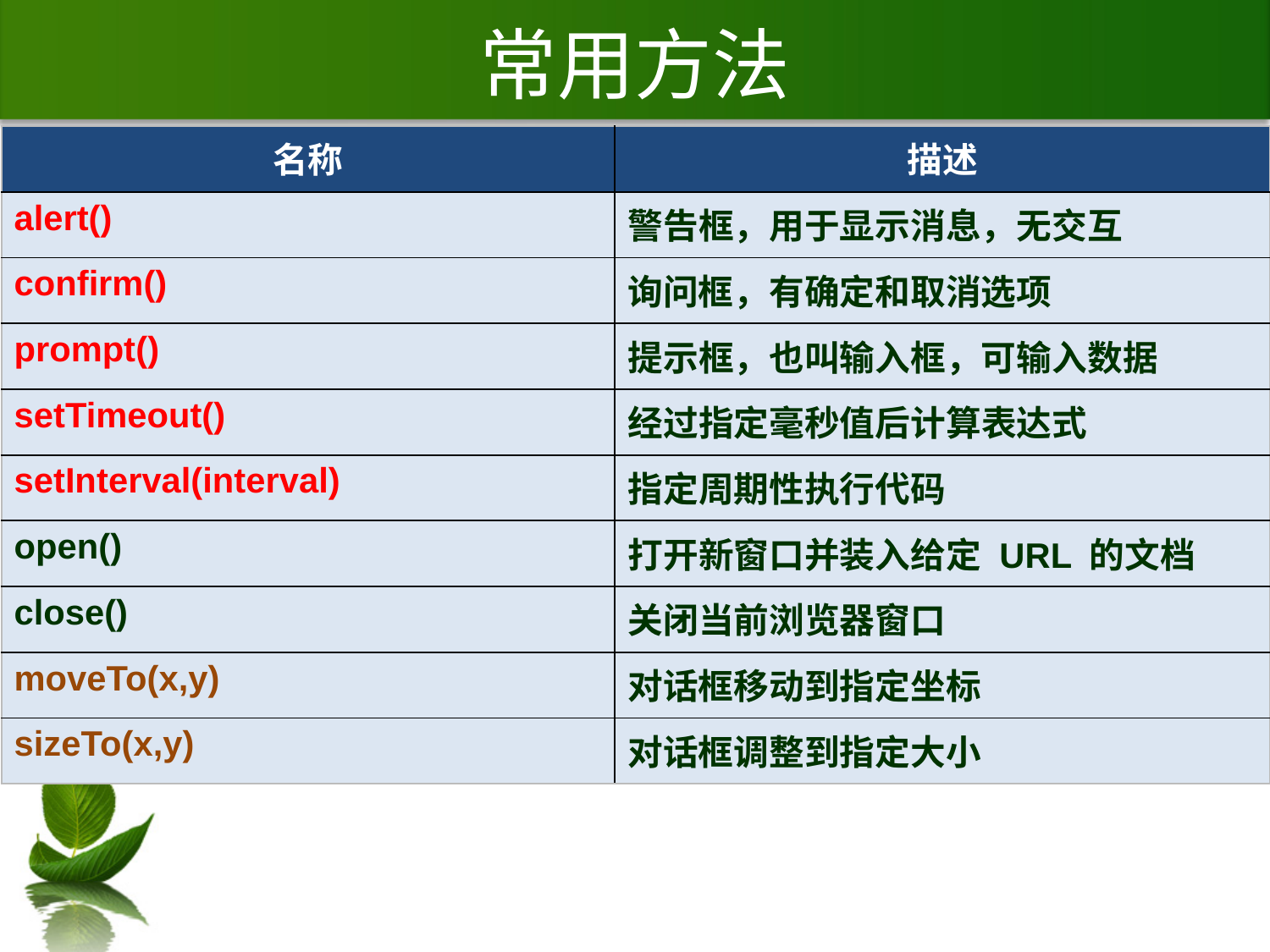

# 常用方法
| 名称 | 描述 |
| --- | --- |
| alert() | 警告框，用于显示消息，无交互 |
| confirm() | 询问框，有确定和取消选项 |
| prompt() | 提示框，也叫输入框，可输入数据 |
| setTimeout() | 经过指定毫秒值后计算表达式 |
| setInterval(interval) | 指定周期性执行代码 |
| open() | 打开新窗口并装入给定 URL 的文档 |
| close() | 关闭当前浏览器窗口 |
| moveTo(x,y) | 对话框移动到指定坐标 |
| sizeTo(x,y) | 对话框调整到指定大小 |